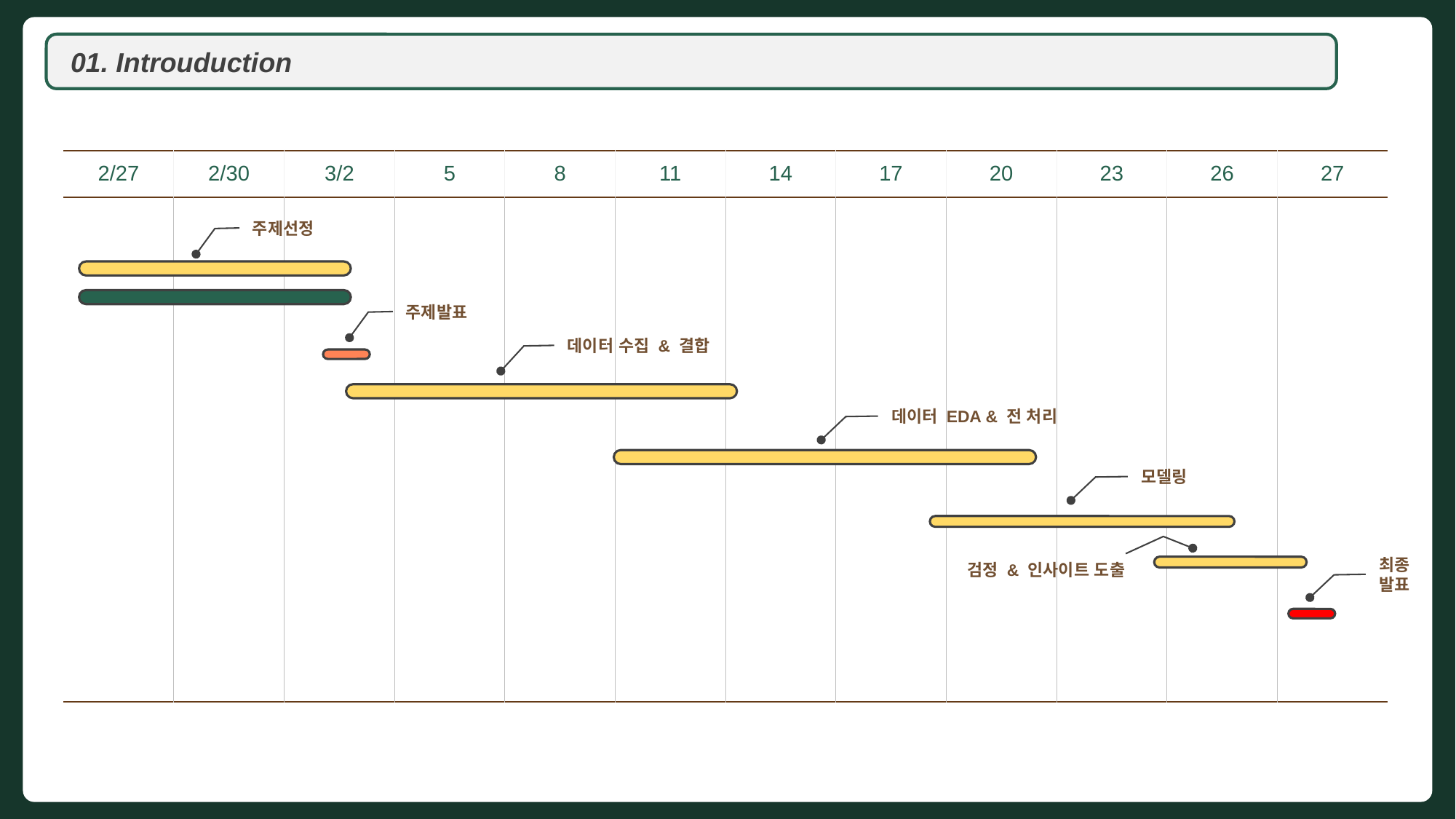

01. Introuduction
| 2/27 | 2/30 | 3/2 | 5 | 8 | 11 | 14 | 17 | 20 | 23 | 26 | 27 |
| --- | --- | --- | --- | --- | --- | --- | --- | --- | --- | --- | --- |
|  |  |  |  |  |  |  |  |  |  |  |  |
주제선정

주제발표
데이터 수집 & 결합

데이터 EDA & 전 처리

모델링

검정 & 인사이트 도출

최종
발표